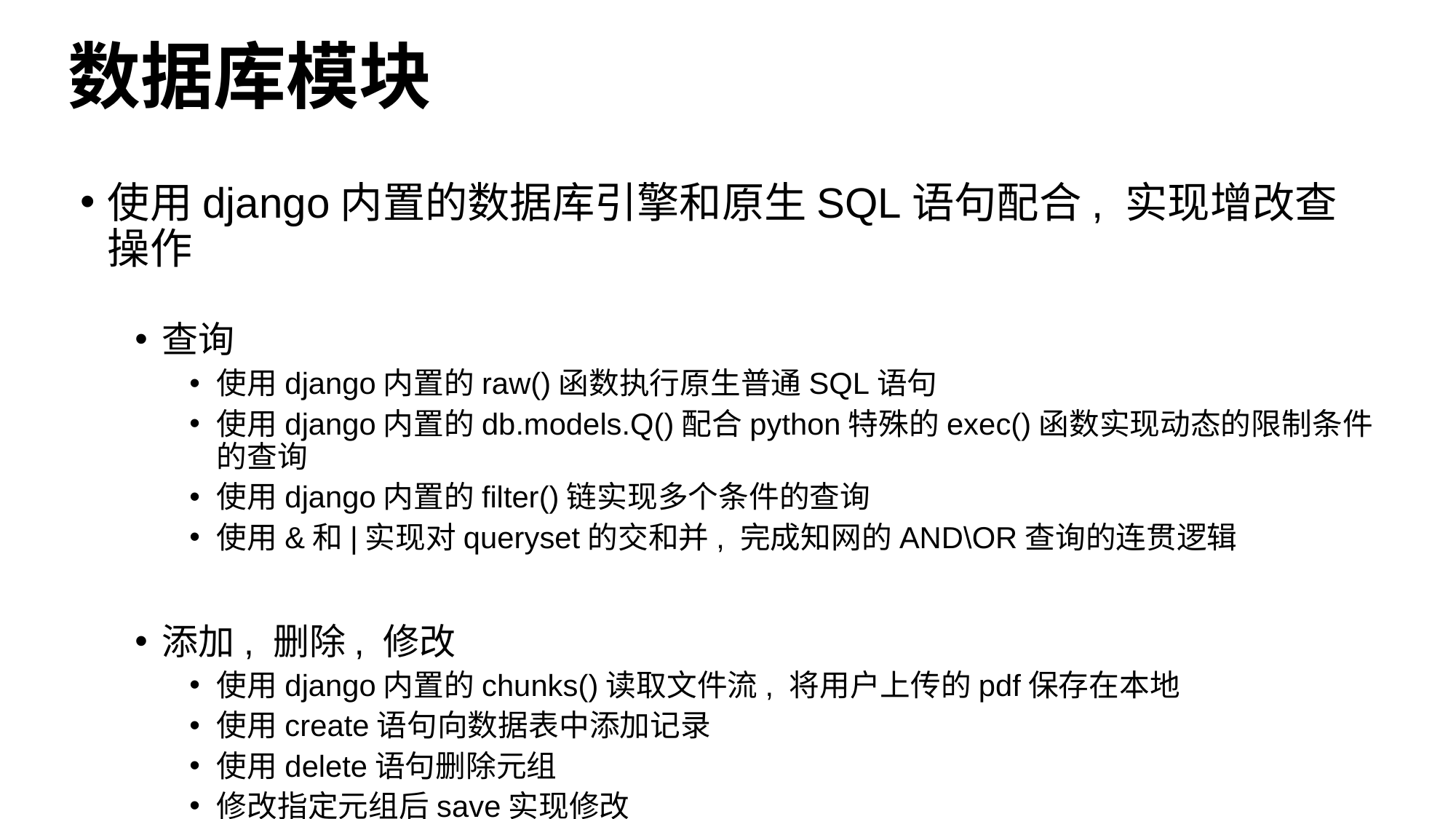

# 数据库模块
使用django内置的数据库引擎和原生SQL语句配合, 实现增改查操作

查询
使用django内置的raw()函数执行原生普通SQL语句
使用django内置的db.models.Q()配合python特殊的exec()函数实现动态的限制条件的查询
使用django内置的filter()链实现多个条件的查询
使用&和|实现对queryset的交和并, 完成知网的AND\OR查询的连贯逻辑

添加, 删除, 修改
使用django内置的chunks()读取文件流, 将用户上传的pdf保存在本地
使用create语句向数据表中添加记录
使用delete语句删除元组
修改指定元组后save实现修改